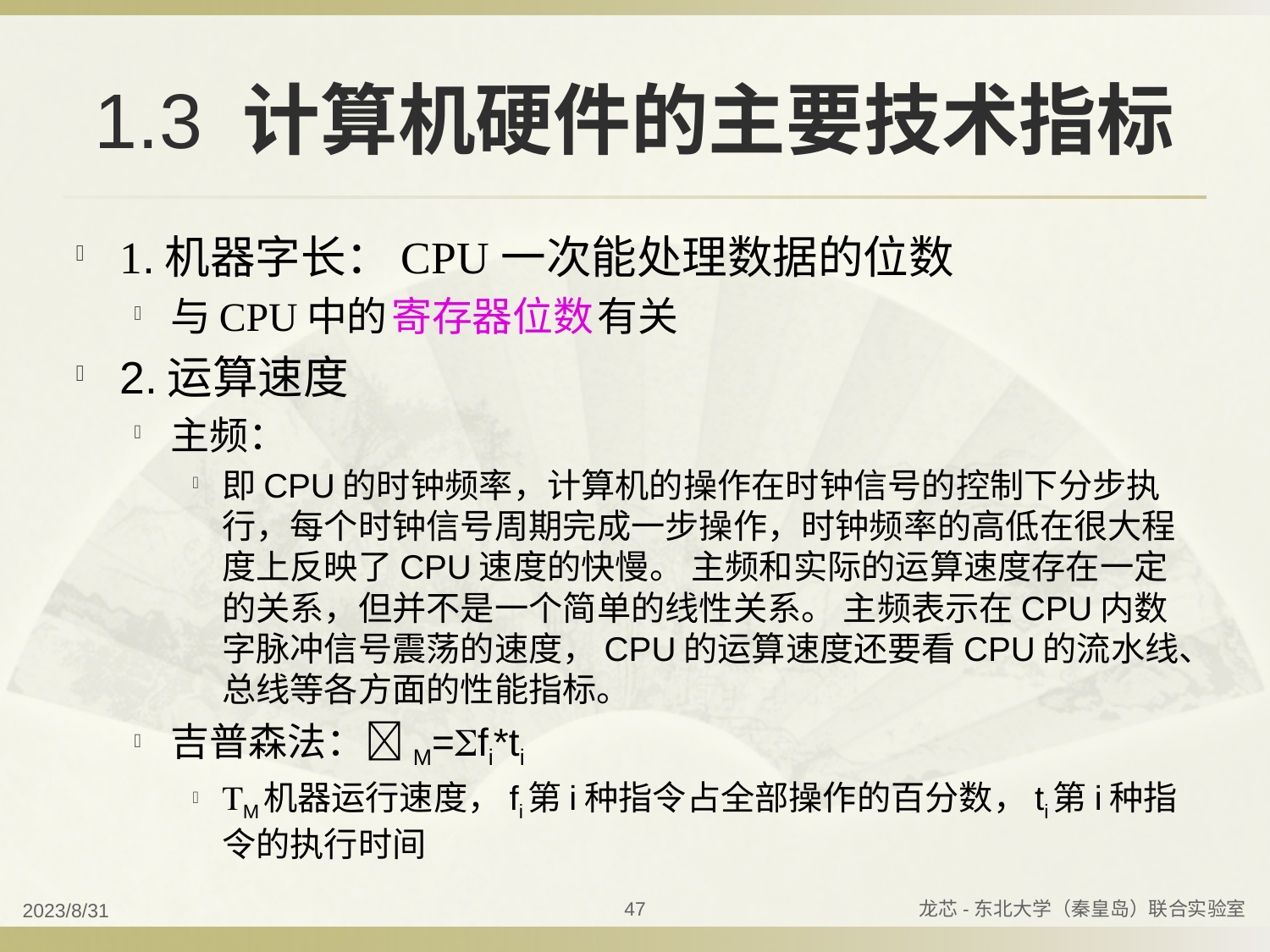

# 1.3 计算机硬件的主要技术指标
1.机器字长：CPU 一次能处理数据的位数
与 CPU 中的 寄存器位数 有关
2.运算速度
主频：
即CPU的时钟频率，计算机的操作在时钟信号的控制下分步执行，每个时钟信号周期完成一步操作，时钟频率的高低在很大程度上反映了CPU速度的快慢。 主频和实际的运算速度存在一定的关系，但并不是一个简单的线性关系。 主频表示在CPU内数字脉冲信号震荡的速度，CPU的运算速度还要看CPU的流水线、总线等各方面的性能指标。
吉普森法：ΤM=Σfi*ti
ΤM机器运行速度，fi第i种指令占全部操作的百分数，ti第i种指令的执行时间
2023/8/31
47
龙芯-东北大学（秦皇岛）联合实验室